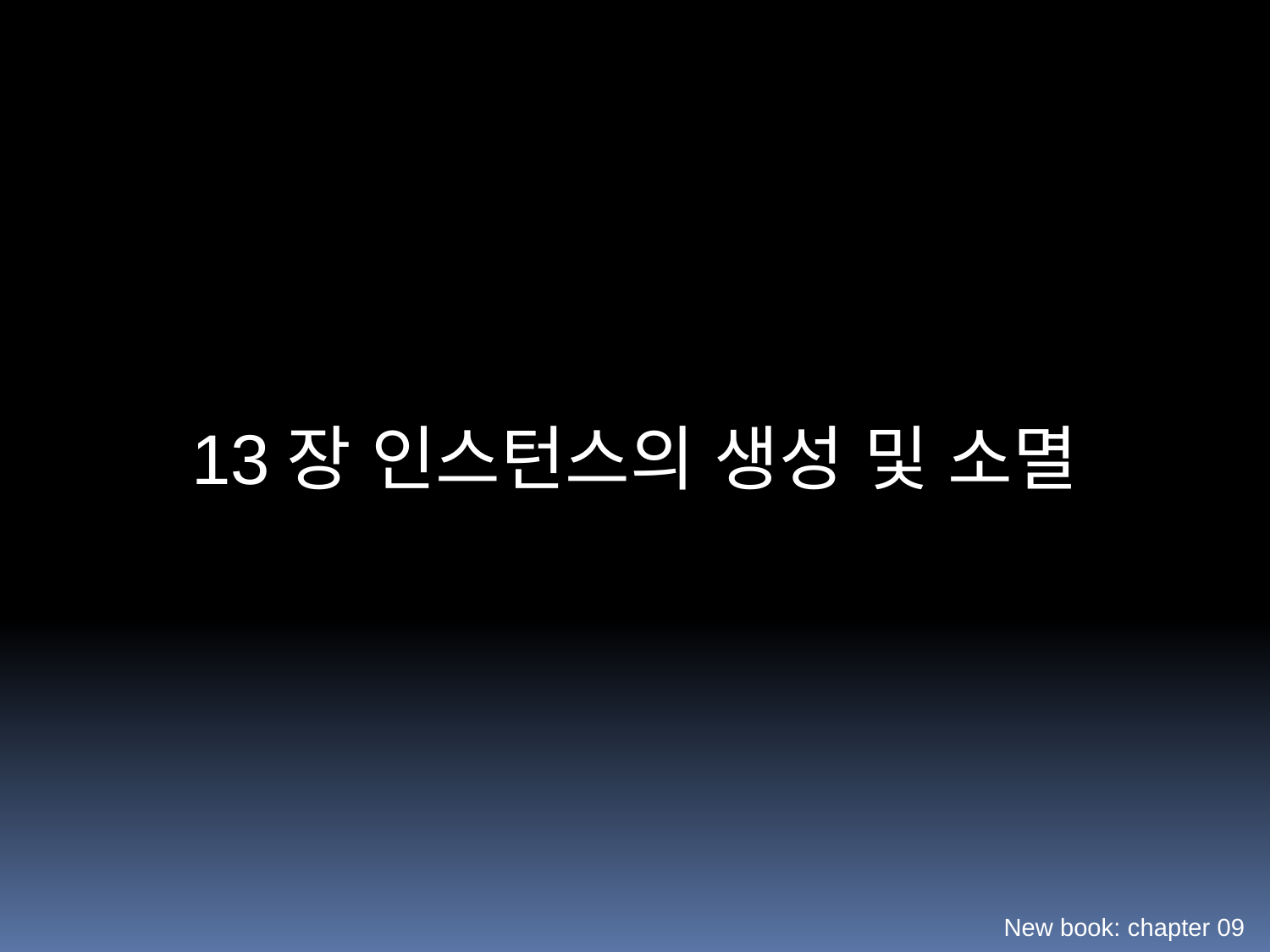

13장 인스턴스의 생성 및 소멸
New book: chapter 09